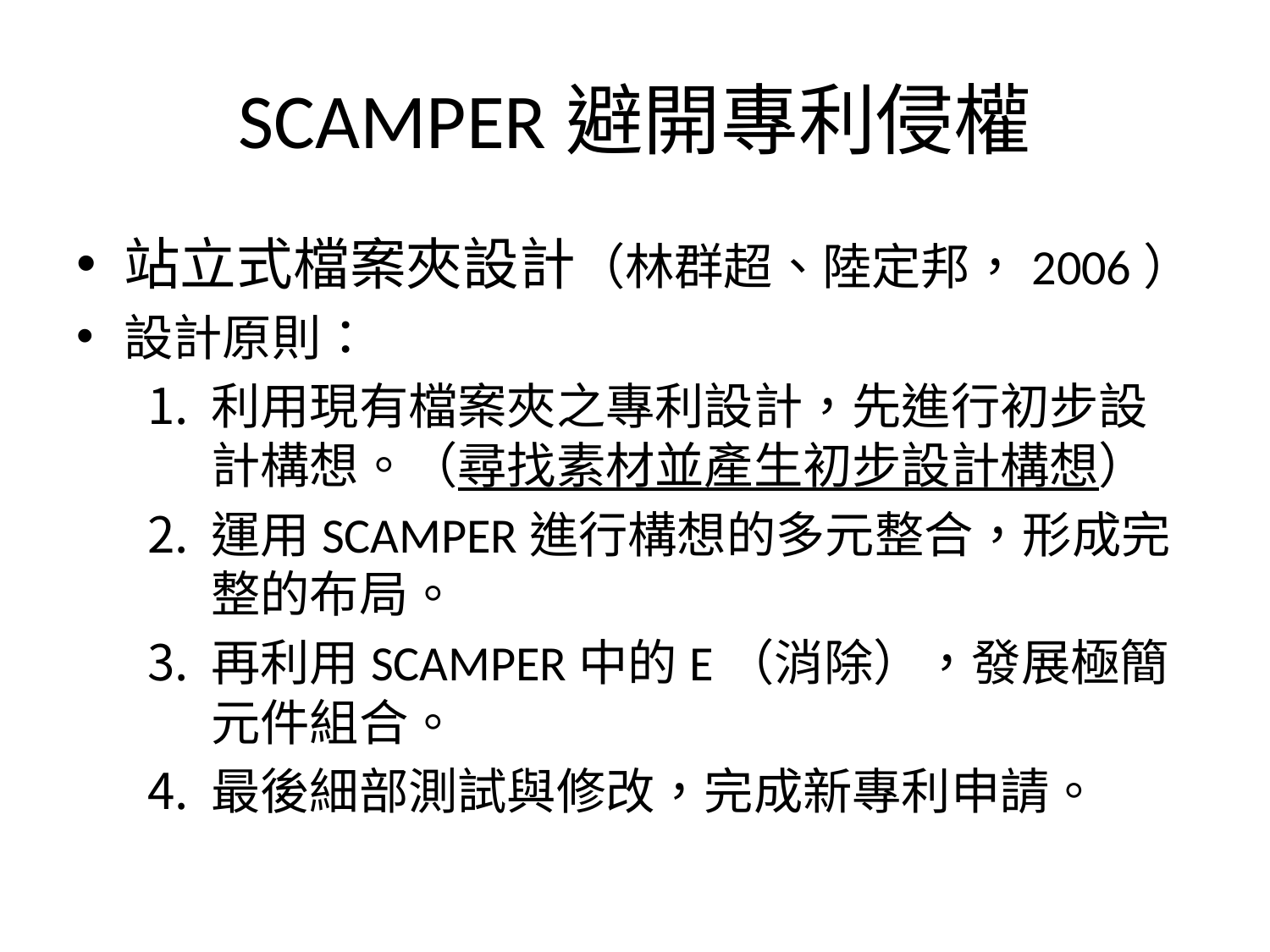

# SCAMPER避開專利侵權
站立式檔案夾設計（林群超、陸定邦，2006）
設計原則：
利用現有檔案夾之專利設計，先進行初步設計構想。（尋找素材並產生初步設計構想）
運用SCAMPER進行構想的多元整合，形成完整的布局。
再利用SCAMPER中的E（消除），發展極簡元件組合。
最後細部測試與修改，完成新專利申請。